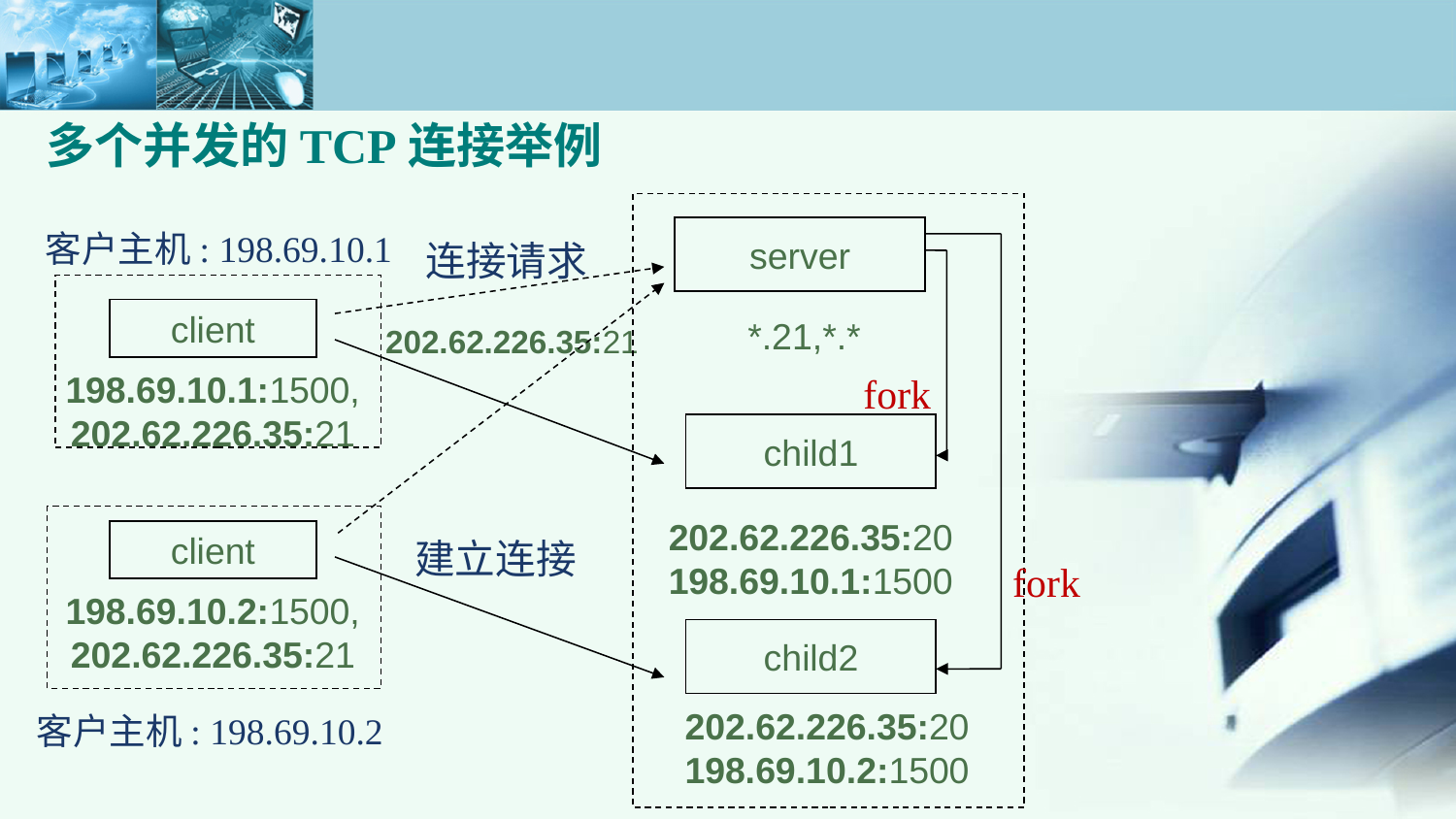

多个并发的TCP连接举例

server
客户主机: 198.69.10.1

连接请求

client
*.21,*.*
202.62.226.35:21

fork
198.69.10.1:1500,
202.62.226.35:21
child1

202.62.226.35:20
198.69.10.1:1500
client
建立连接
fork

198.69.10.2:1500,
202.62.226.35:21
child2

202.62.226.35:20
198.69.10.2:1500
客户主机: 198.69.10.2